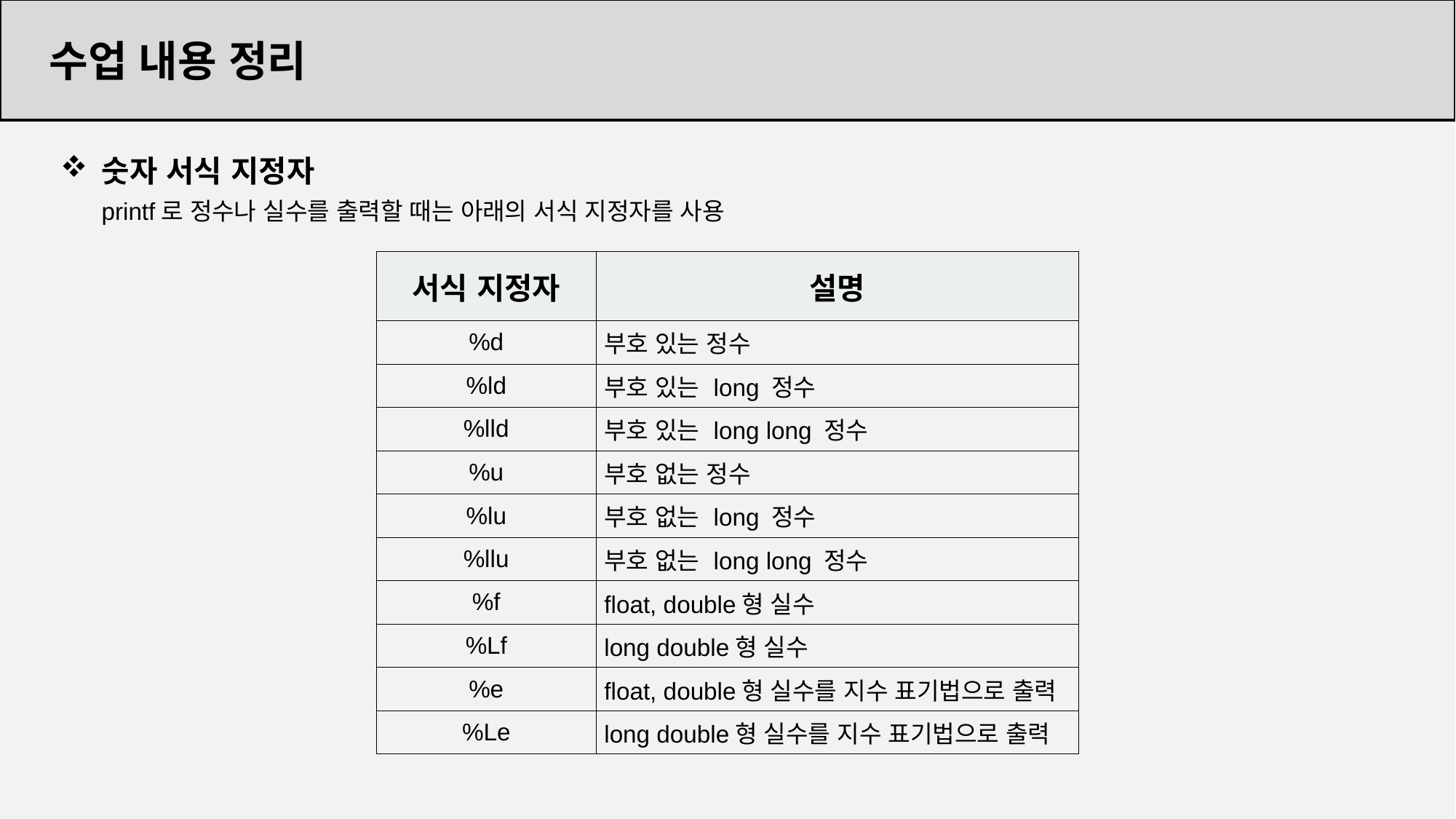

수업 내용 정리
숫자 서식 지정자
printf로 정수나 실수를 출력할 때는 아래의 서식 지정자를 사용

| 서식 지정자 | 설명 |
| --- | --- |
| %d | 부호 있는 정수 |
| %ld | 부호 있는 long 정수 |
| %lld | 부호 있는 long long 정수 |
| %u | 부호 없는 정수 |
| %lu | 부호 없는 long 정수 |
| %llu | 부호 없는 long long 정수 |
| %f | float, double형 실수 |
| %Lf | long double형 실수 |
| %e | float, double형 실수를 지수 표기법으로 출력 |
| %Le | long double형 실수를 지수 표기법으로 출력 |